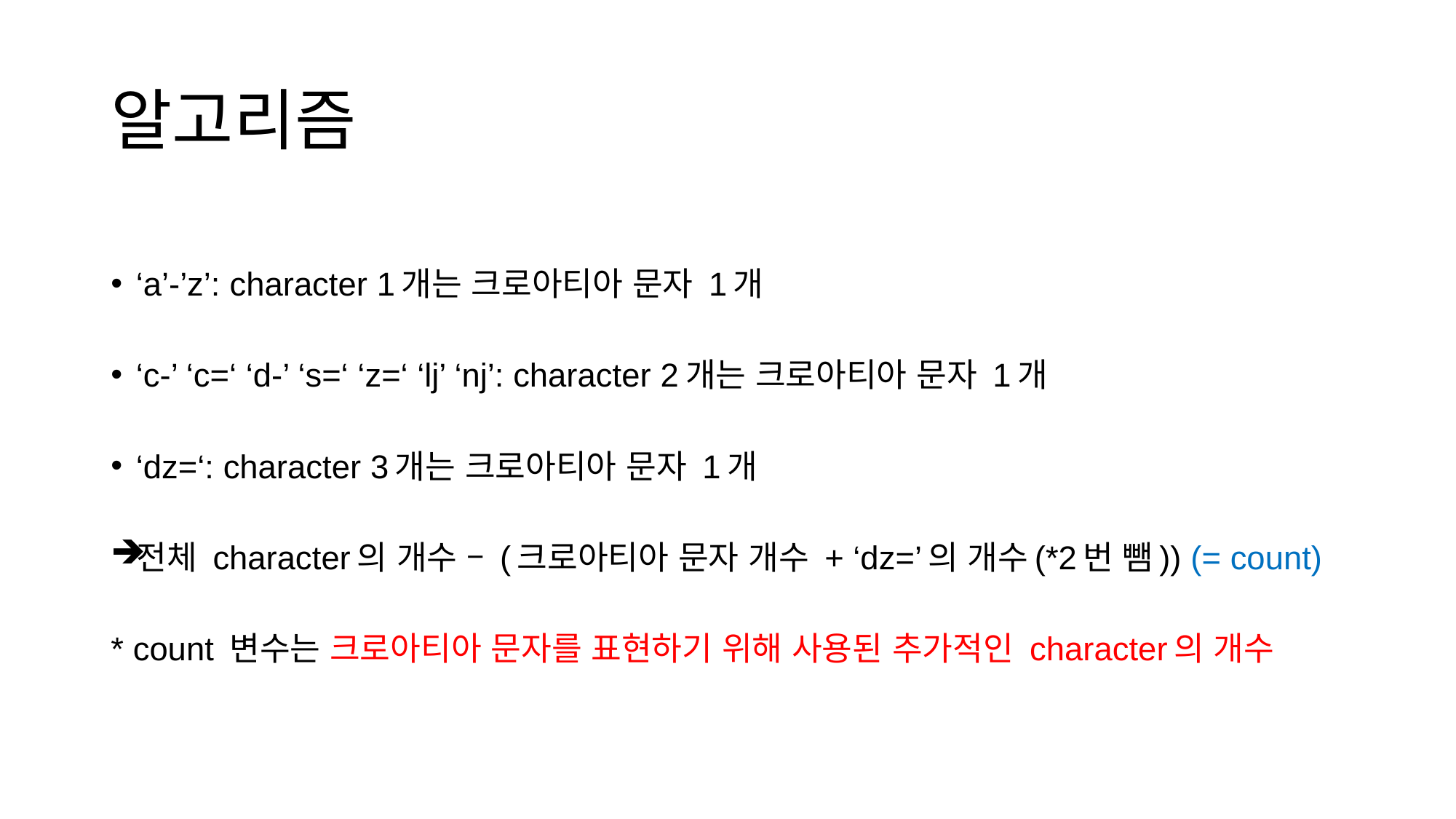

# 알고리즘
‘a’-’z’: character 1개는 크로아티아 문자 1개
‘c-’ ‘c=‘ ‘d-’ ‘s=‘ ‘z=‘ ‘lj’ ‘nj’: character 2개는 크로아티아 문자 1개
‘dz=‘: character 3개는 크로아티아 문자 1개
전체 character의 개수 – (크로아티아 문자 개수 + ‘dz=’의 개수(*2번 뺌)) (= count)
* count 변수는 크로아티아 문자를 표현하기 위해 사용된 추가적인 character의 개수